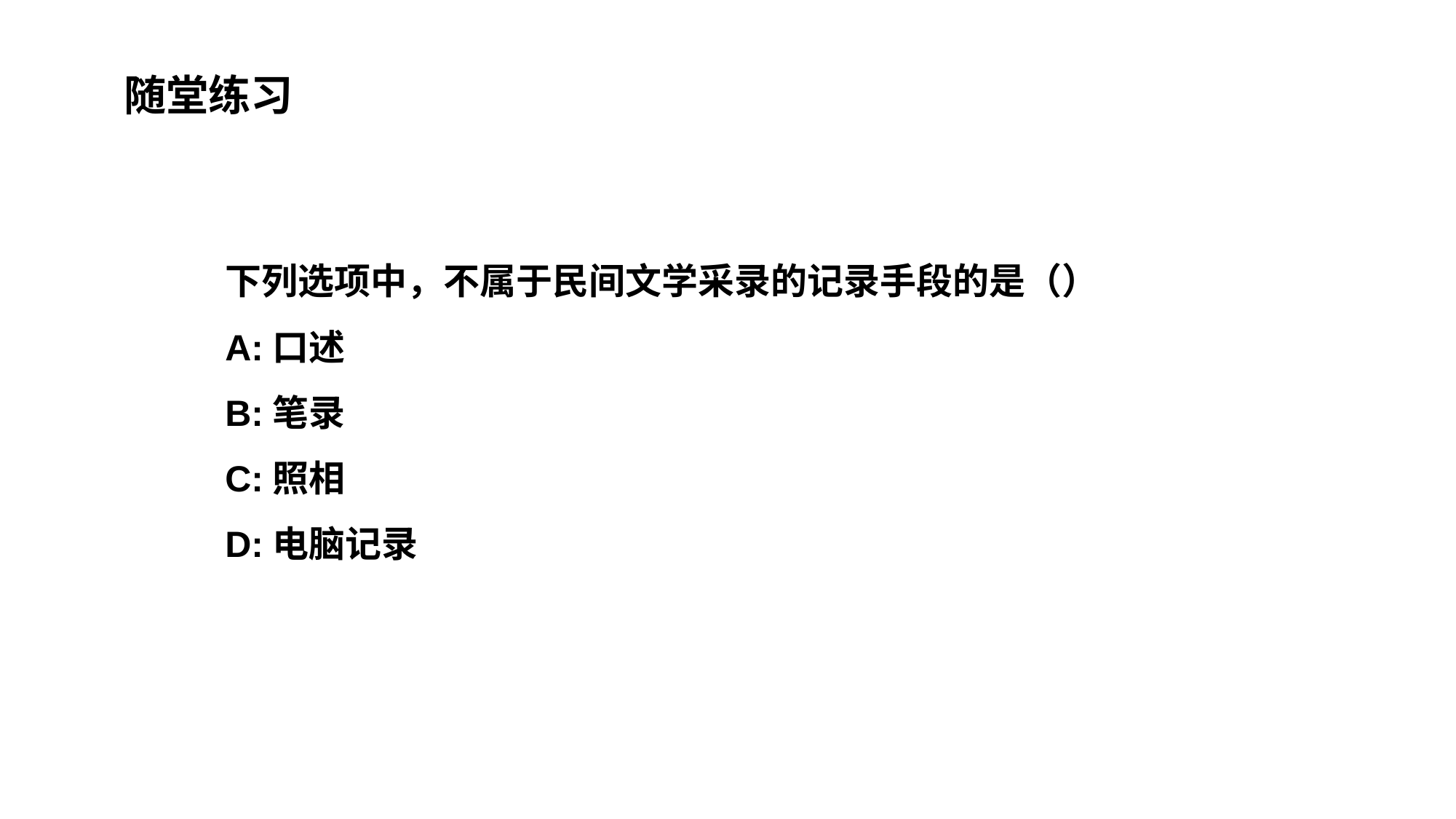

随堂练习
下列选项中，不属于民间文学采录的记录手段的是（）
A:口述
B:笔录
C:照相
D:电脑记录